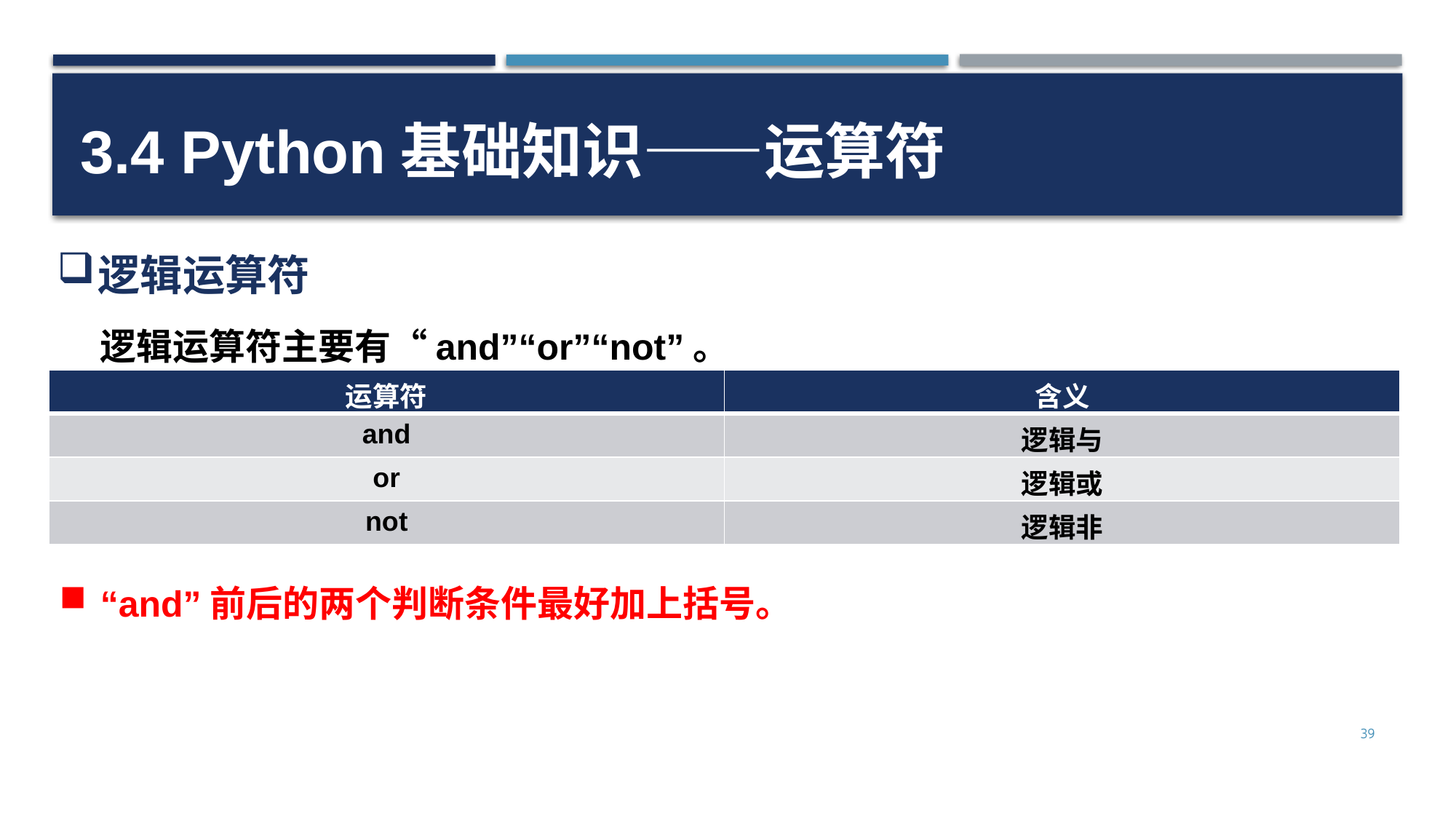

3.4 Python基础知识——运算符
逻辑运算符
逻辑运算符主要有“and”“or”“not”。
| 运算符 | 含义 |
| --- | --- |
| and | 逻辑与 |
| or | 逻辑或 |
| not | 逻辑非 |
“and”前后的两个判断条件最好加上括号。
39